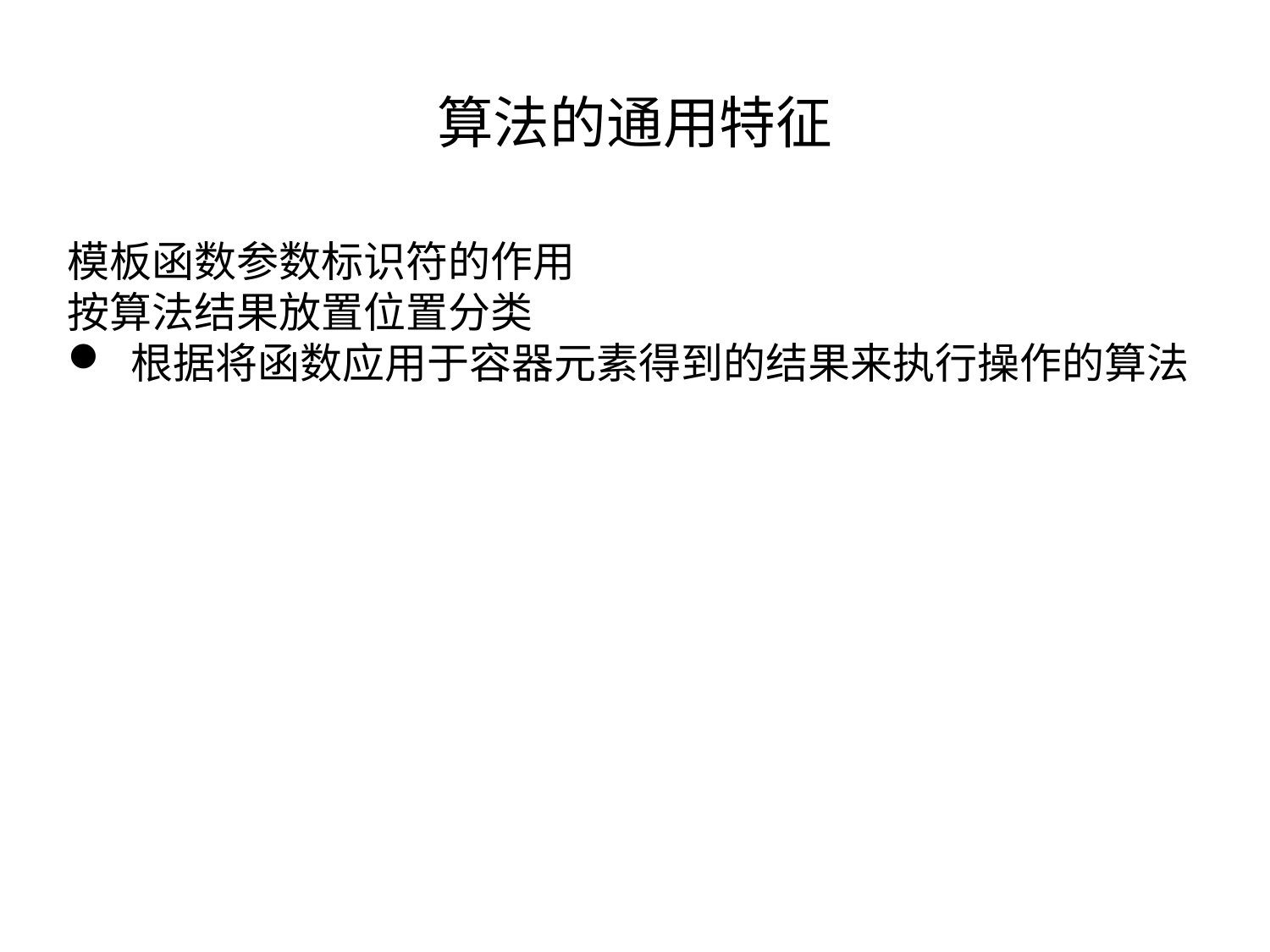

算法的通用特征
模板函数参数标识符的作用
按算法结果放置位置分类
根据将函数应用于容器元素得到的结果来执行操作的算法